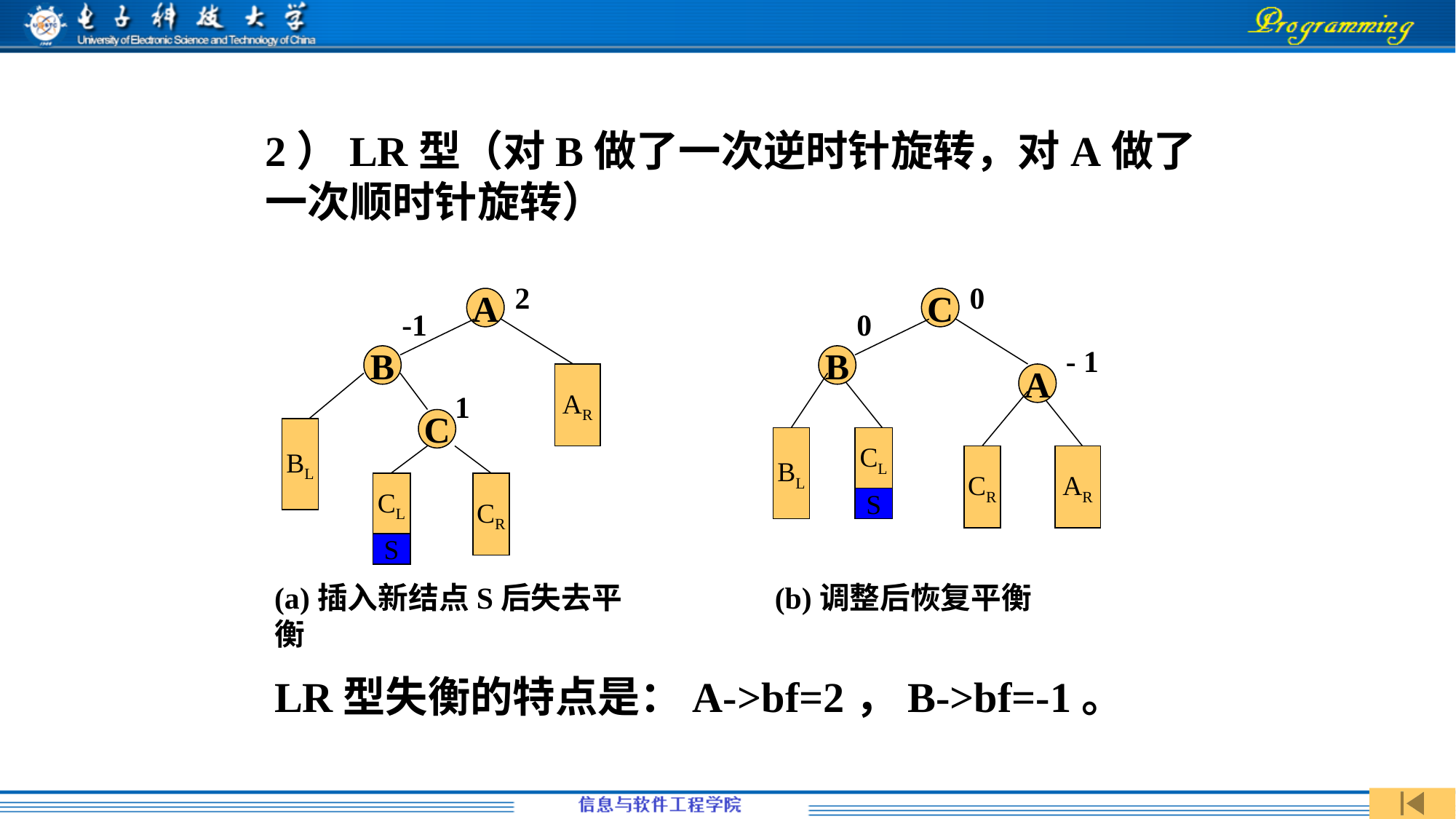

2）LR型（对B做了一次逆时针旋转，对A做了一次顺时针旋转）
2
A
-1

B
AR

 1
C
BL

CL
S
CR
(a)插入新结点S后失去平衡
0
C
0

- 1
B
A

BL
CL
S
CR
AR
(b)调整后恢复平衡
LR型失衡的特点是：A->bf=2，B->bf=-1。